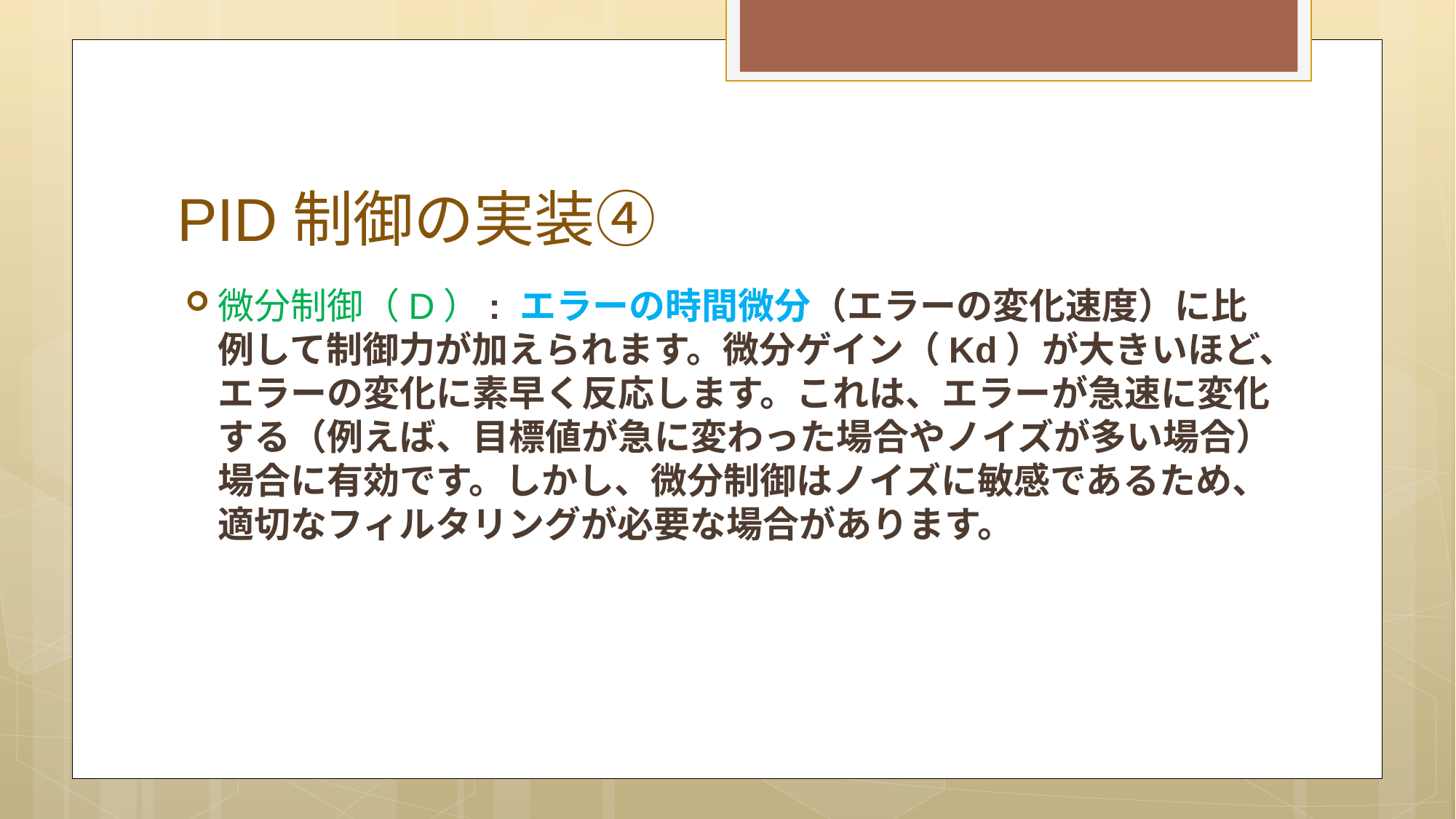

# PID制御の実装④
微分制御（D）: エラーの時間微分（エラーの変化速度）に比例して制御力が加えられます。微分ゲイン（Kd）が大きいほど、エラーの変化に素早く反応します。これは、エラーが急速に変化する（例えば、目標値が急に変わった場合やノイズが多い場合）場合に有効です。しかし、微分制御はノイズに敏感であるため、適切なフィルタリングが必要な場合があります。